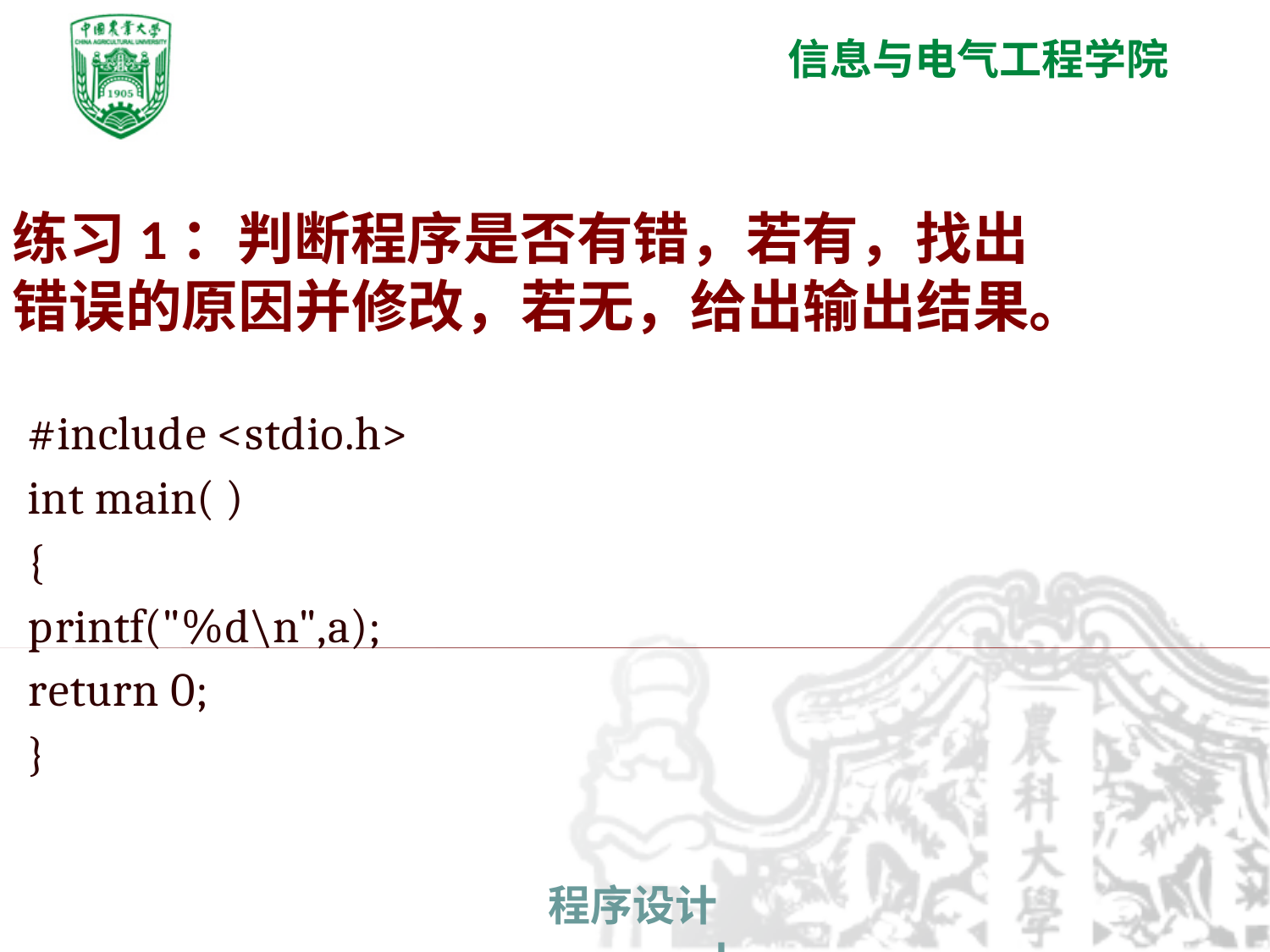

练习1：判断程序是否有错，若有，找出错误的原因并修改，若无，给出输出结果。
#include <stdio.h>
int main( )
{
printf("%d\n",a);
return 0;
}